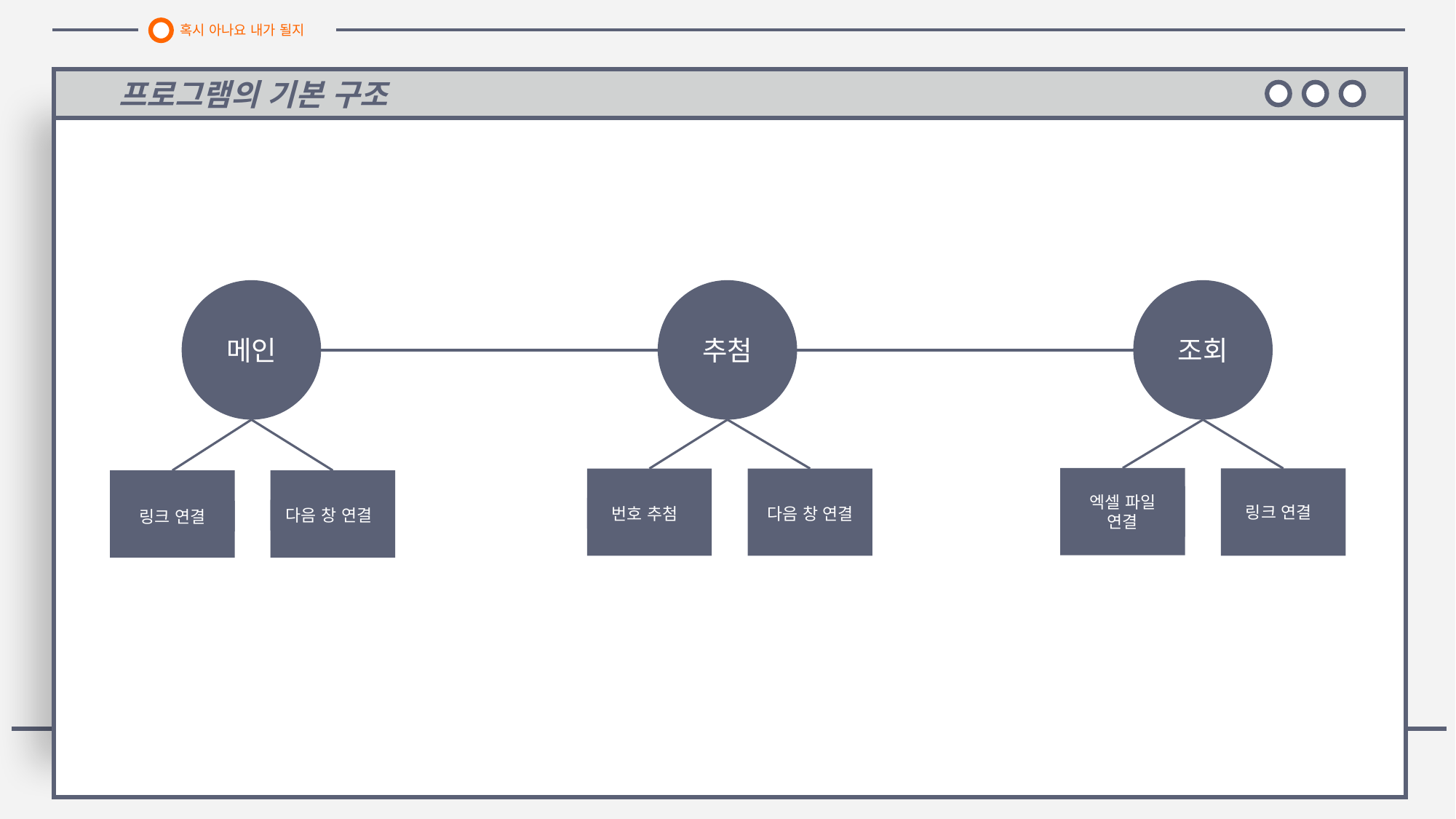

혹시 아나요 내가 될지

프로그램의 기본 구조

메인

추첨

조회

엑셀 파일
연결

링크 연결

번호 추첨
다음 창 연결

링크 연결

다음 창 연결